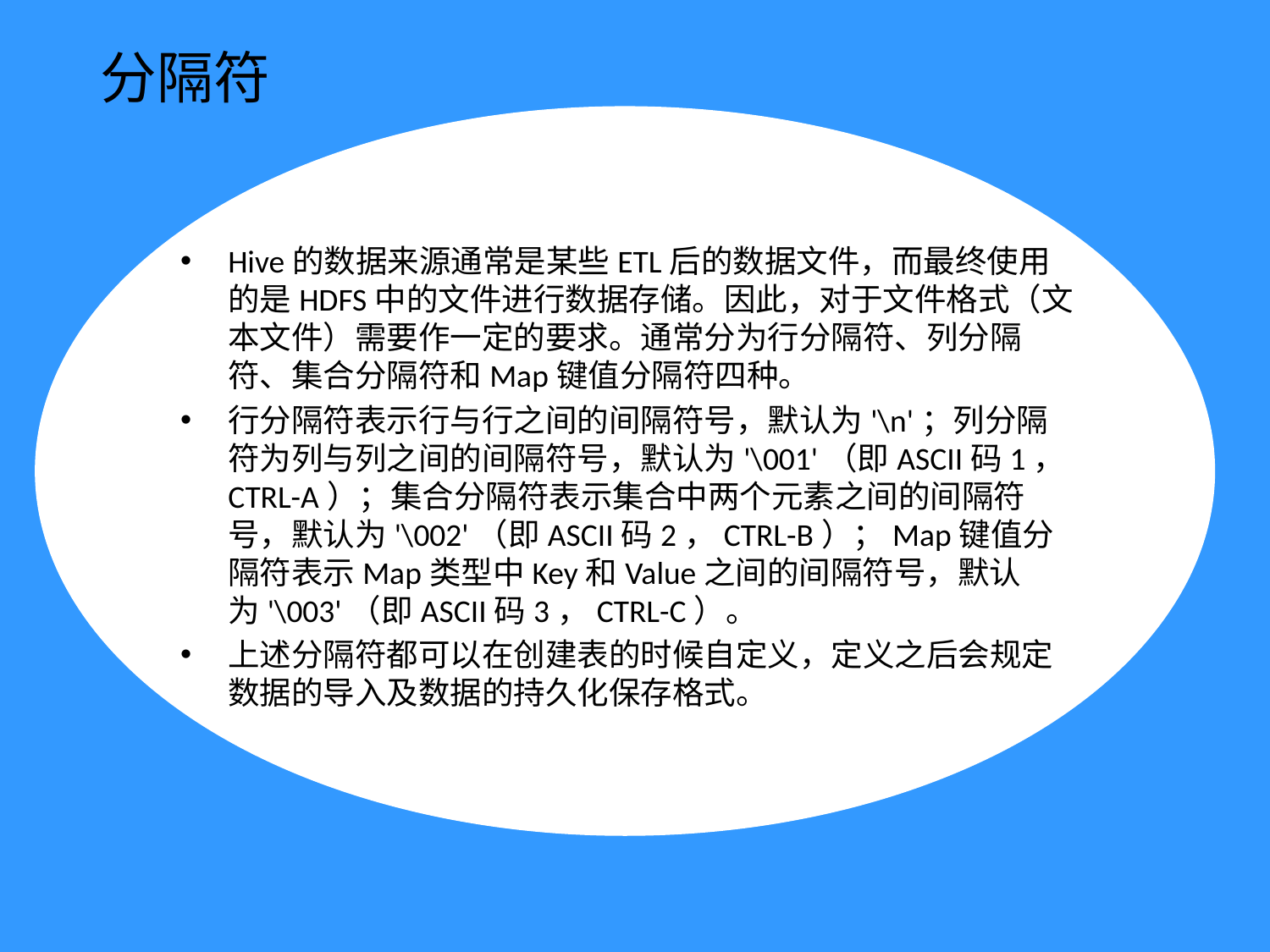

# 分隔符
Hive的数据来源通常是某些ETL后的数据文件，而最终使用的是HDFS中的文件进行数据存储。因此，对于文件格式（文本文件）需要作一定的要求。通常分为行分隔符、列分隔符、集合分隔符和Map键值分隔符四种。
行分隔符表示行与行之间的间隔符号，默认为'\n'；列分隔符为列与列之间的间隔符号，默认为'\001'（即ASCII码1，CTRL-A）；集合分隔符表示集合中两个元素之间的间隔符号，默认为'\002'（即ASCII码2，CTRL-B）；Map键值分隔符表示Map类型中Key和Value之间的间隔符号，默认为'\003'（即ASCII码3，CTRL-C）。
上述分隔符都可以在创建表的时候自定义，定义之后会规定数据的导入及数据的持久化保存格式。